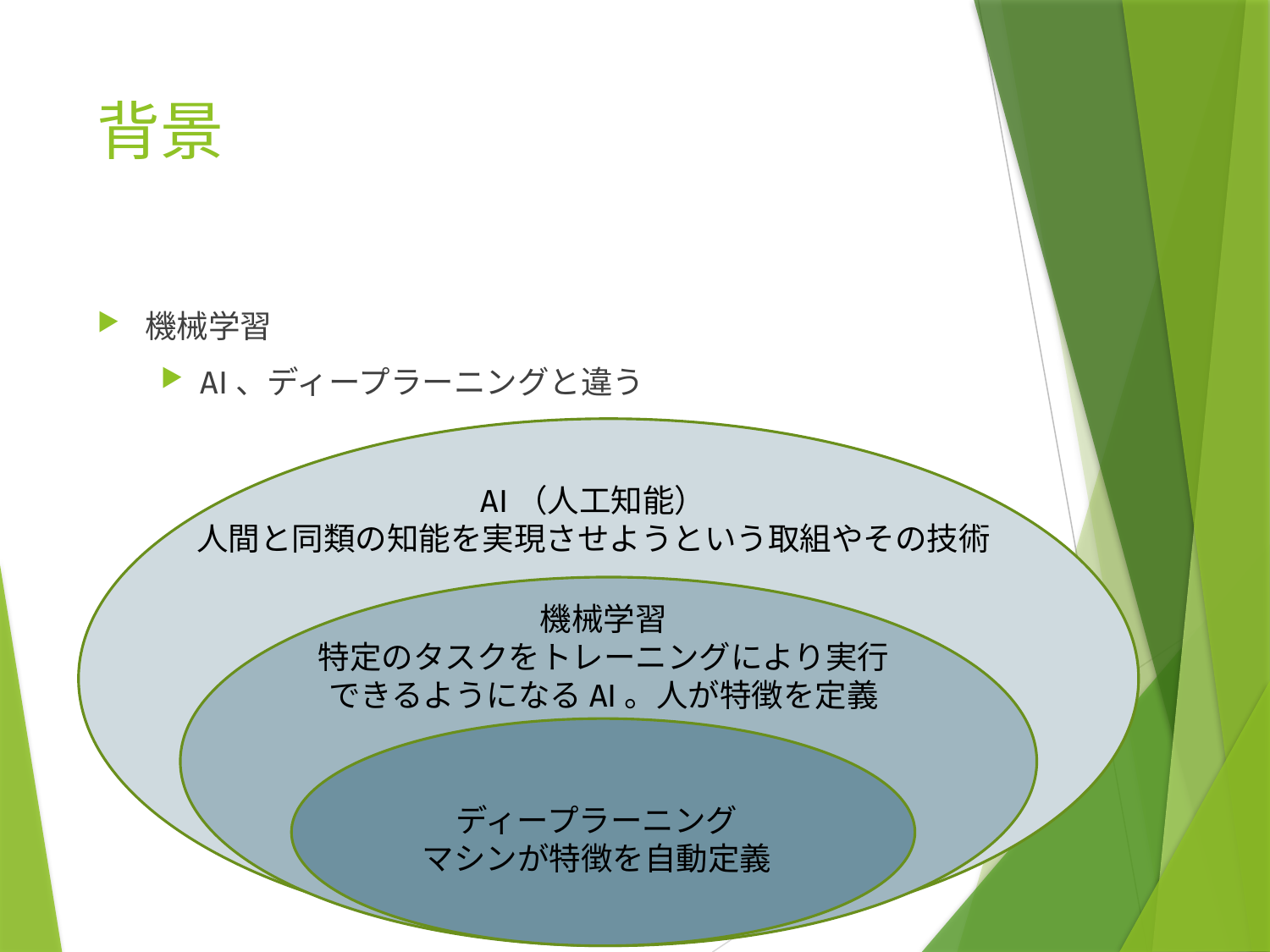

# 背景
機械学習
AI、ディープラーニングと違う

AI（人工知能）
人間と同類の知能を実現させようという取組やその技術

機械学習
特定のタスクをトレーニングにより実行できるようになるAI。人が特徴を定義

ディープラーニング
マシンが特徴を自動定義